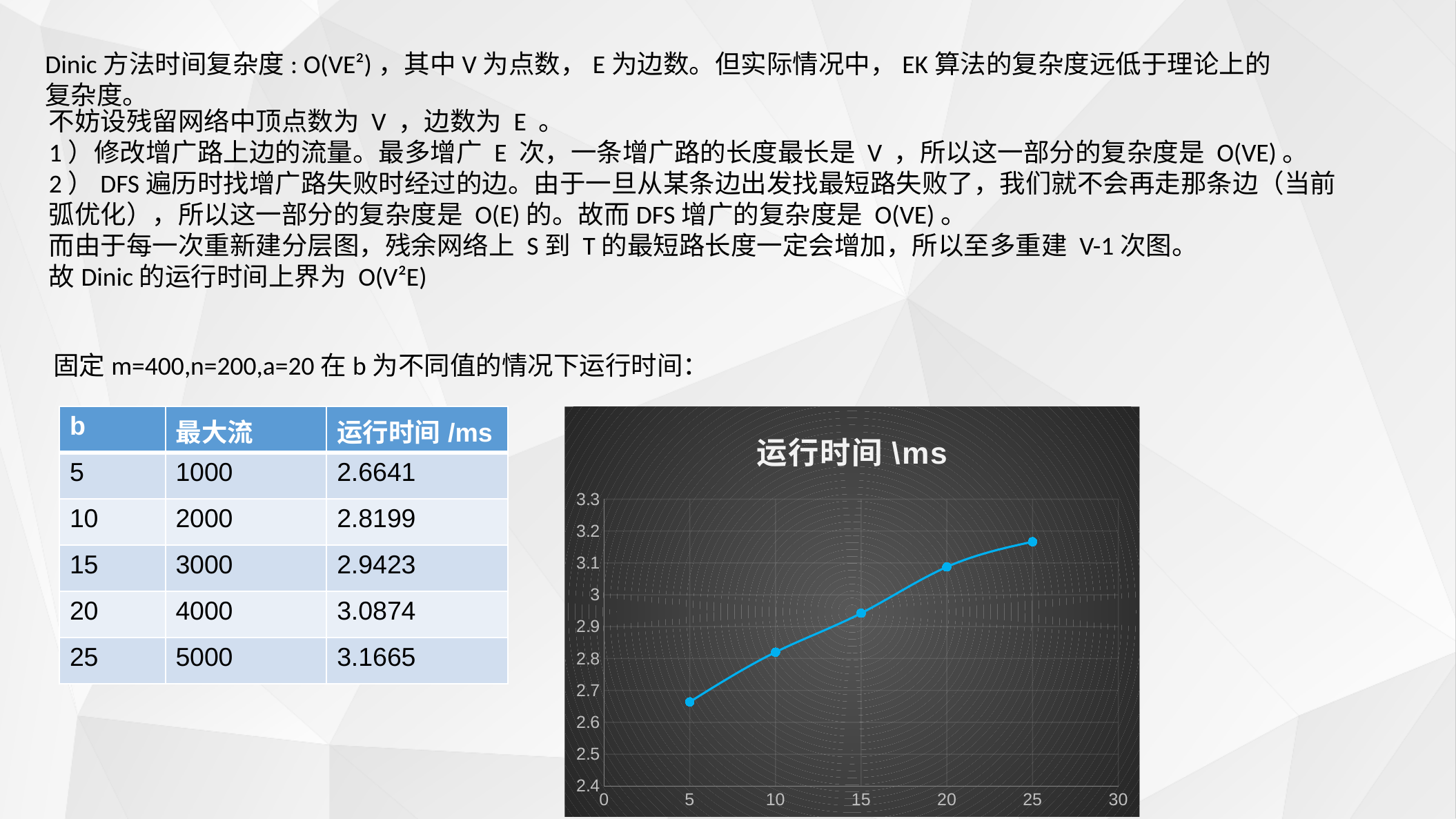

Dinic方法时间复杂度: O(VE²)，其中V为点数，E为边数。但实际情况中，EK算法的复杂度远低于理论上的复杂度。
不妨设残留网络中顶点数为 V ，边数为 E 。
1）修改增广路上边的流量。最多增广 E 次，一条增广路的长度最长是 V ，所以这一部分的复杂度是 O(VE)。
2）DFS遍历时找增广路失败时经过的边。由于一旦从某条边出发找最短路失败了，我们就不会再走那条边（当前弧优化），所以这一部分的复杂度是 O(E)的。故而DFS增广的复杂度是 O(VE)。
而由于每一次重新建分层图，残余网络上 S到 T的最短路长度一定会增加，所以至多重建 V-1次图。
故Dinic的运行时间上界为 O(V²E)
固定m=400,n=200,a=20在b为不同值的情况下运行时间：
| b | 最大流 | 运行时间/ms |
| --- | --- | --- |
| 5 | 1000 | 2.6641 |
| 10 | 2000 | 2.8199 |
| 15 | 3000 | 2.9423 |
| 20 | 4000 | 3.0874 |
| 25 | 5000 | 3.1665 |

### Chart:

| Category | 运行时间\ms |
|---|---|